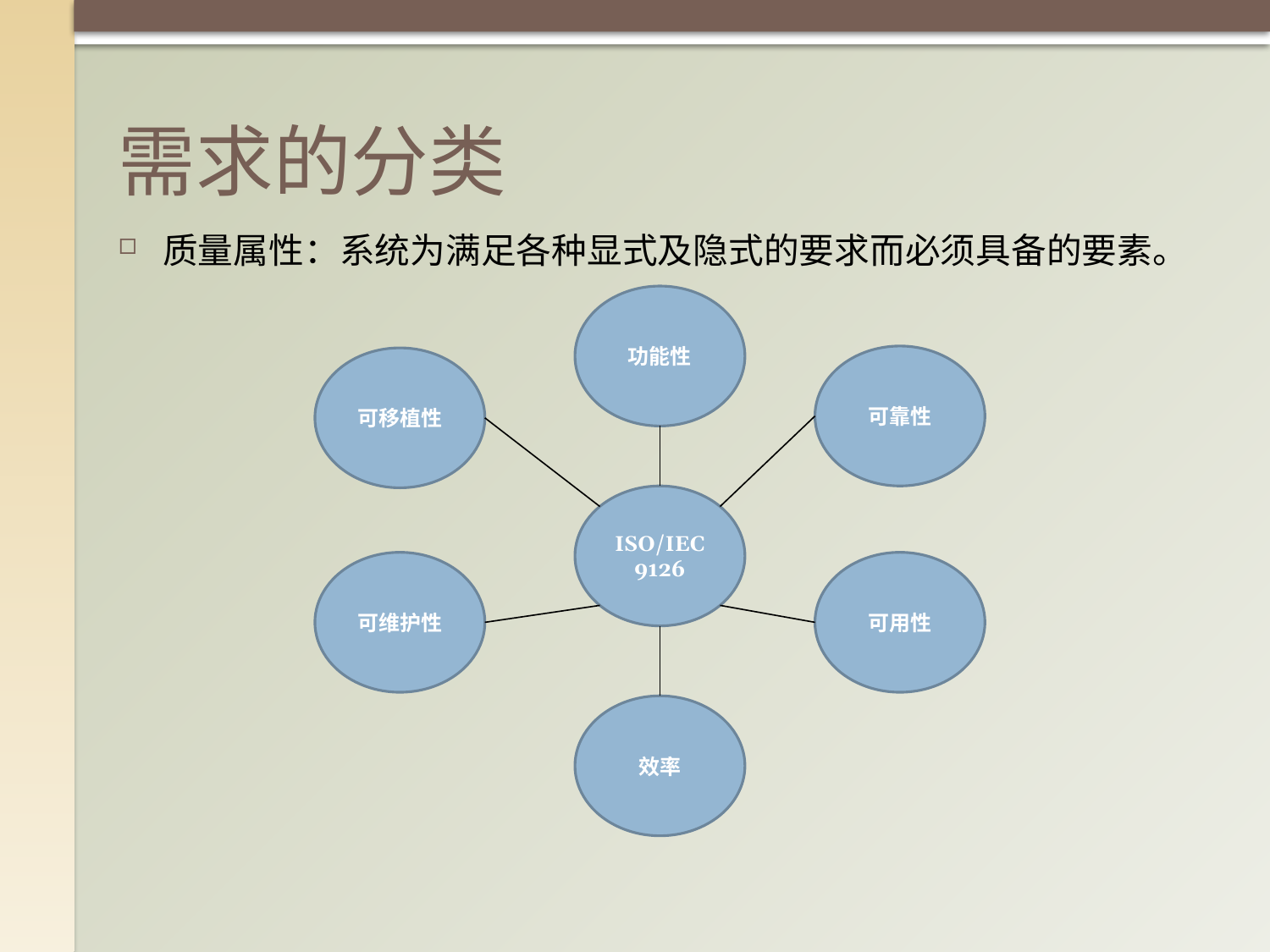

# 需求的分类
质量属性：系统为满足各种显式及隐式的要求而必须具备的要素。
功能性
可靠性
可移植性
ISO/IEC
9126
可维护性
可用性
效率